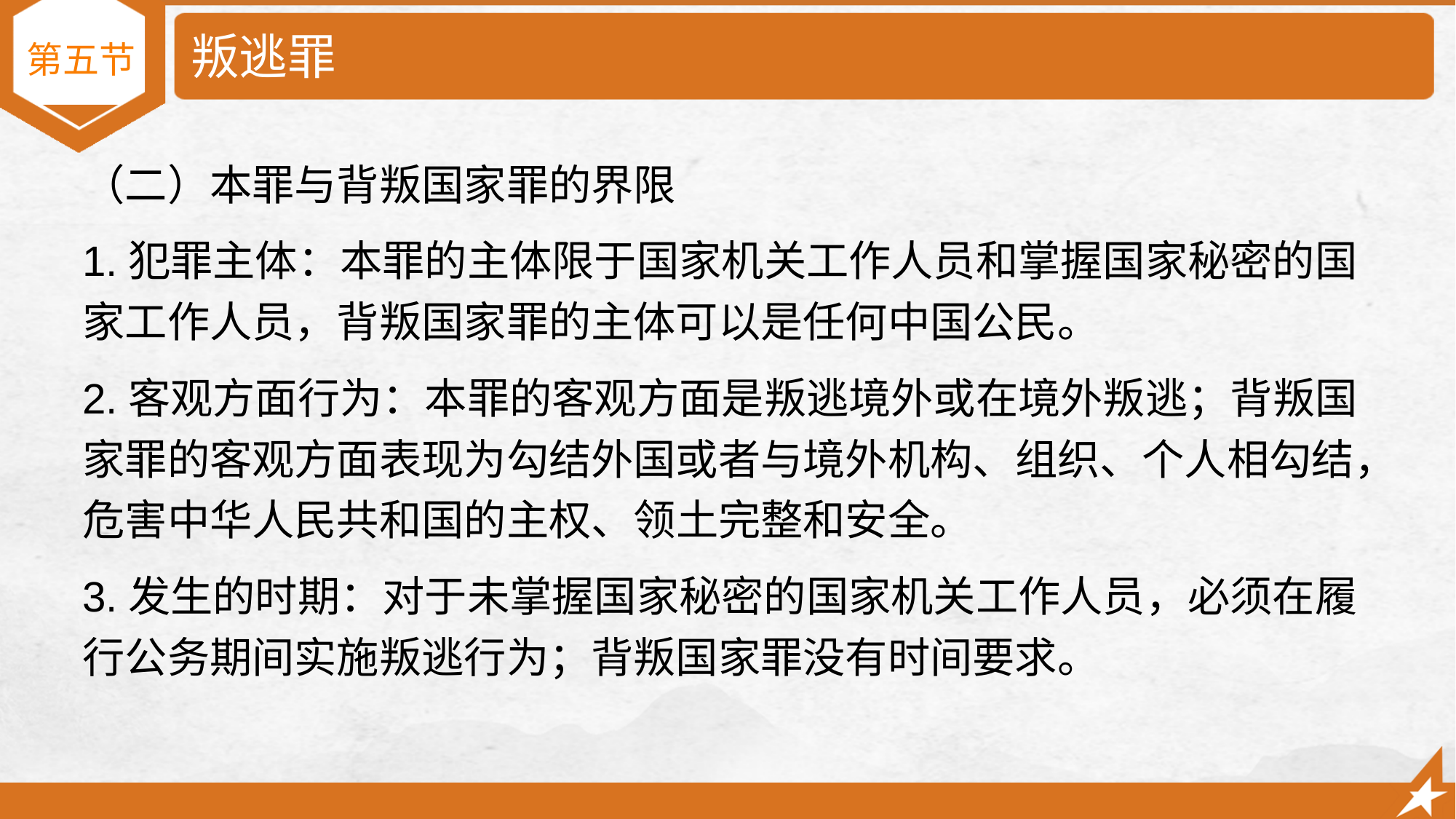

# 叛逃罪
第五节
（二）本罪与背叛国家罪的界限
1.犯罪主体：本罪的主体限于国家机关工作人员和掌握国家秘密的国家工作人员，背叛国家罪的主体可以是任何中国公民。
2.客观方面行为：本罪的客观方面是叛逃境外或在境外叛逃；背叛国家罪的客观方面表现为勾结外国或者与境外机构、组织、个人相勾结，危害中华人民共和国的主权、领土完整和安全。
3.发生的时期：对于未掌握国家秘密的国家机关工作人员，必须在履行公务期间实施叛逃行为；背叛国家罪没有时间要求。